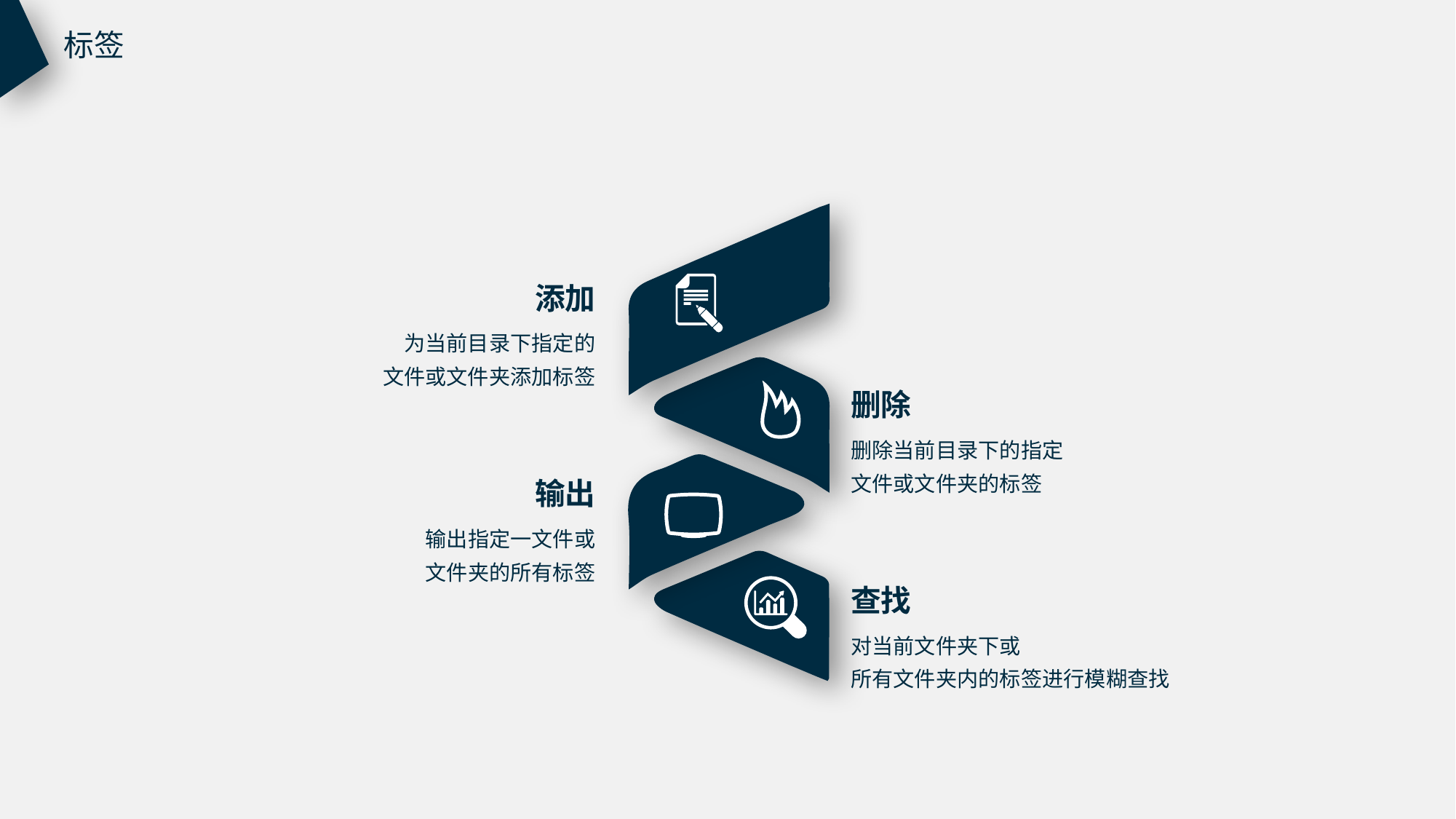

标签

添加

为当前目录下指定的
文件或文件夹添加标签

删除
删除当前目录下的指定
文件或文件夹的标签

输出

输出指定一文件或
文件夹的所有标签

查找
对当前文件夹下或
所有文件夹内的标签进行模糊查找